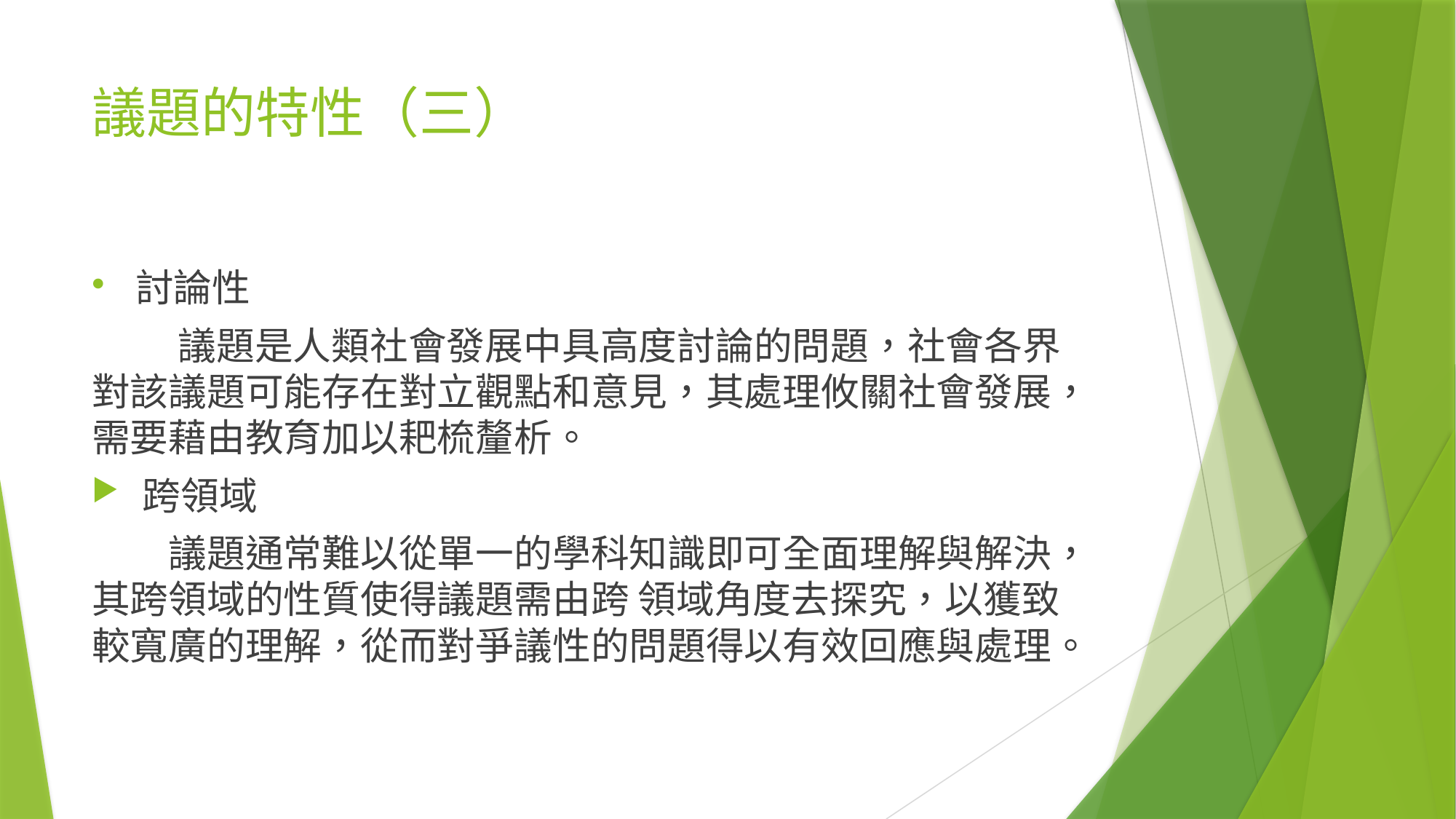

# 議題的特性（三）
 討論性
	議題是人類社會發展中具高度討論的問題，社會各界對該議題可能存在對立觀點和意見，其處理攸關社會發展，需要藉由教育加以耙梳釐析。
 跨領域
　　議題通常難以從單一的學科知識即可全面理解與解決，其跨領域的性質使得議題需由跨 領域角度去探究，以獲致較寬廣的理解，從而對爭議性的問題得以有效回應與處理。